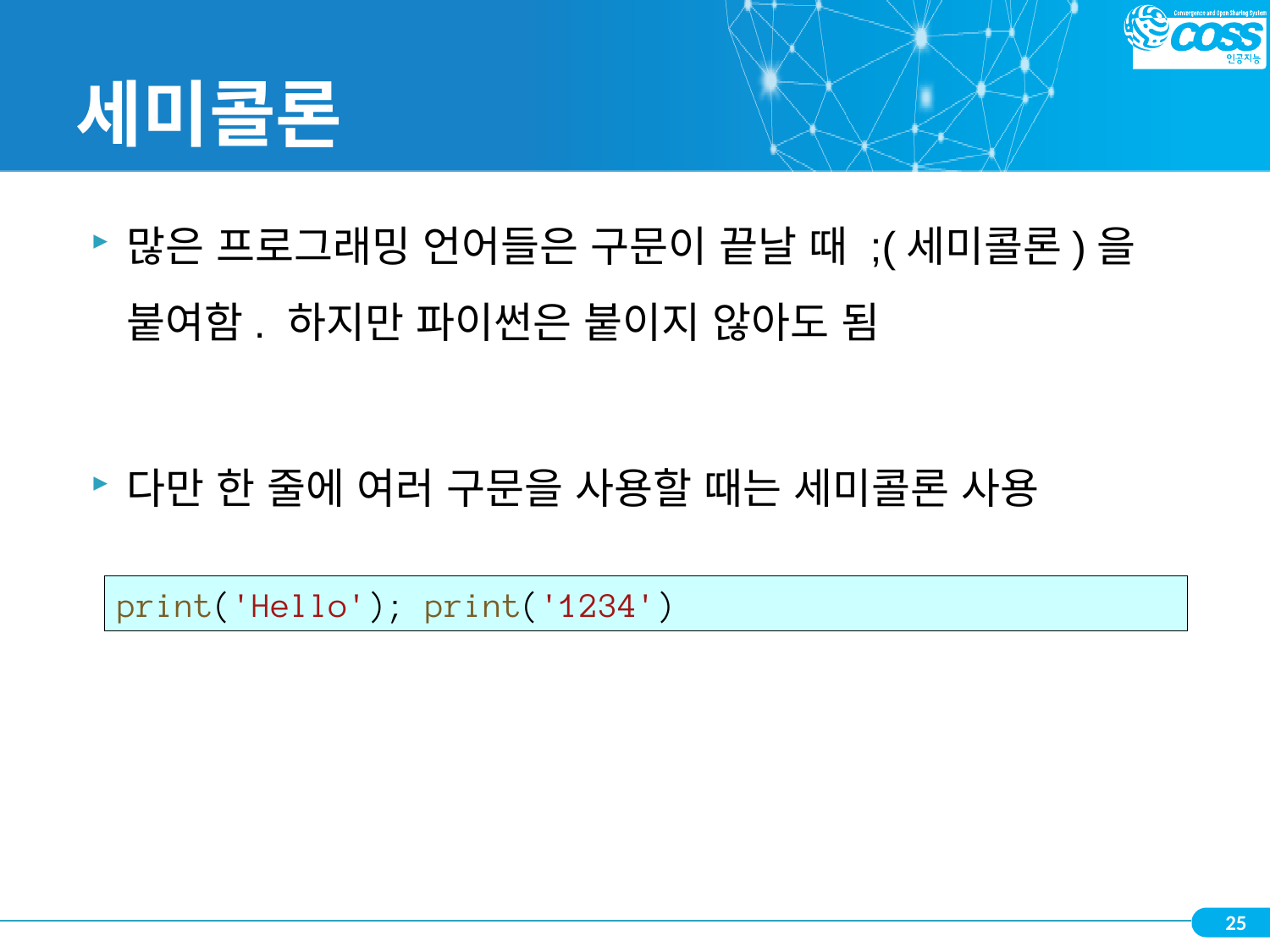

# 세미콜론
많은 프로그래밍 언어들은 구문이 끝날 때 ;(세미콜론)을 붙여함. 하지만 파이썬은 붙이지 않아도 됨

다만 한 줄에 여러 구문을 사용할 때는 세미콜론 사용

print('Hello'); print('1234')